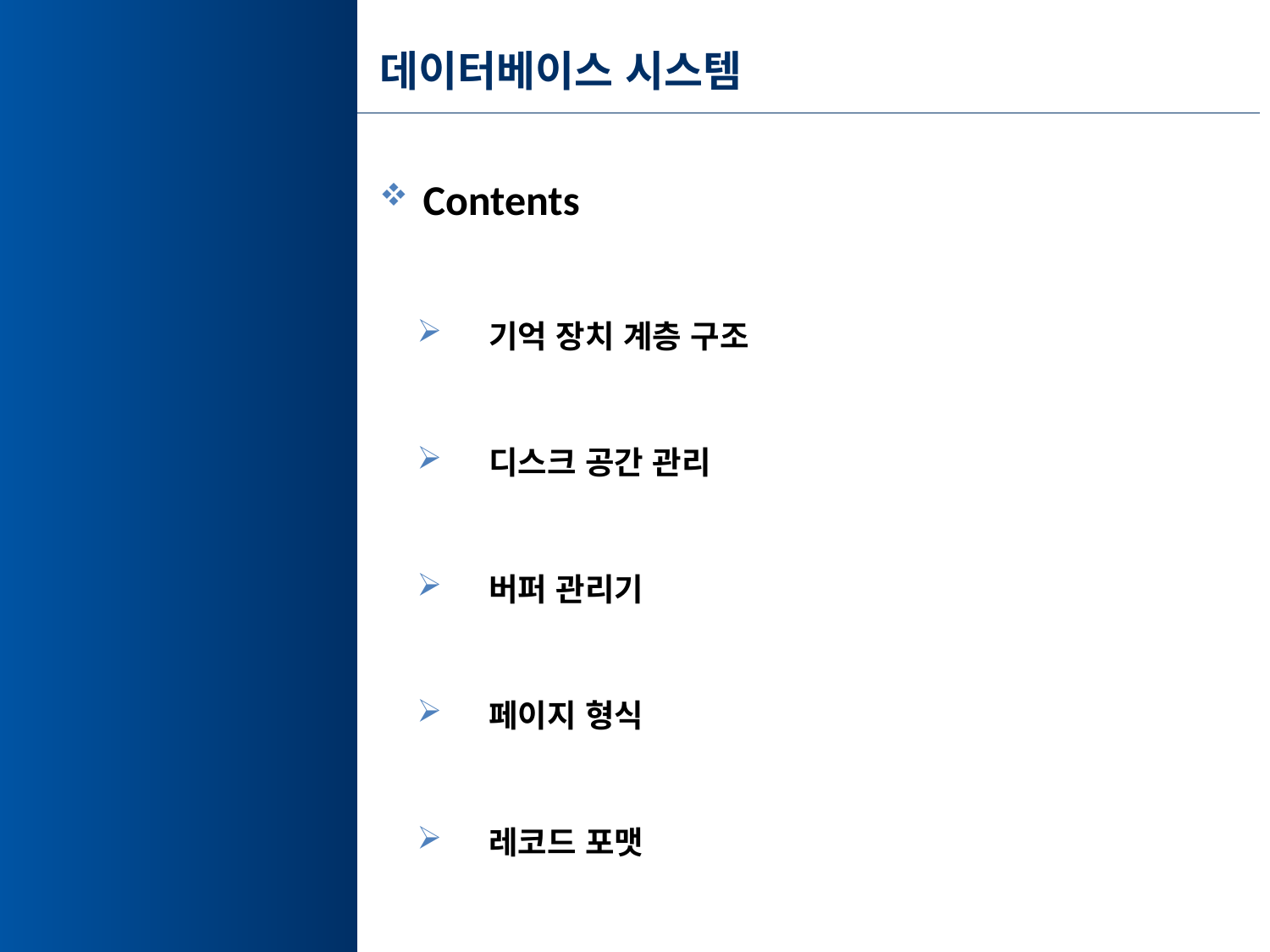

# 데이터베이스 시스템
  Contents

   기억 장치 계층 구조

   디스크 공간 관리

   버퍼 관리기

   페이지 형식

   레코드 포맷